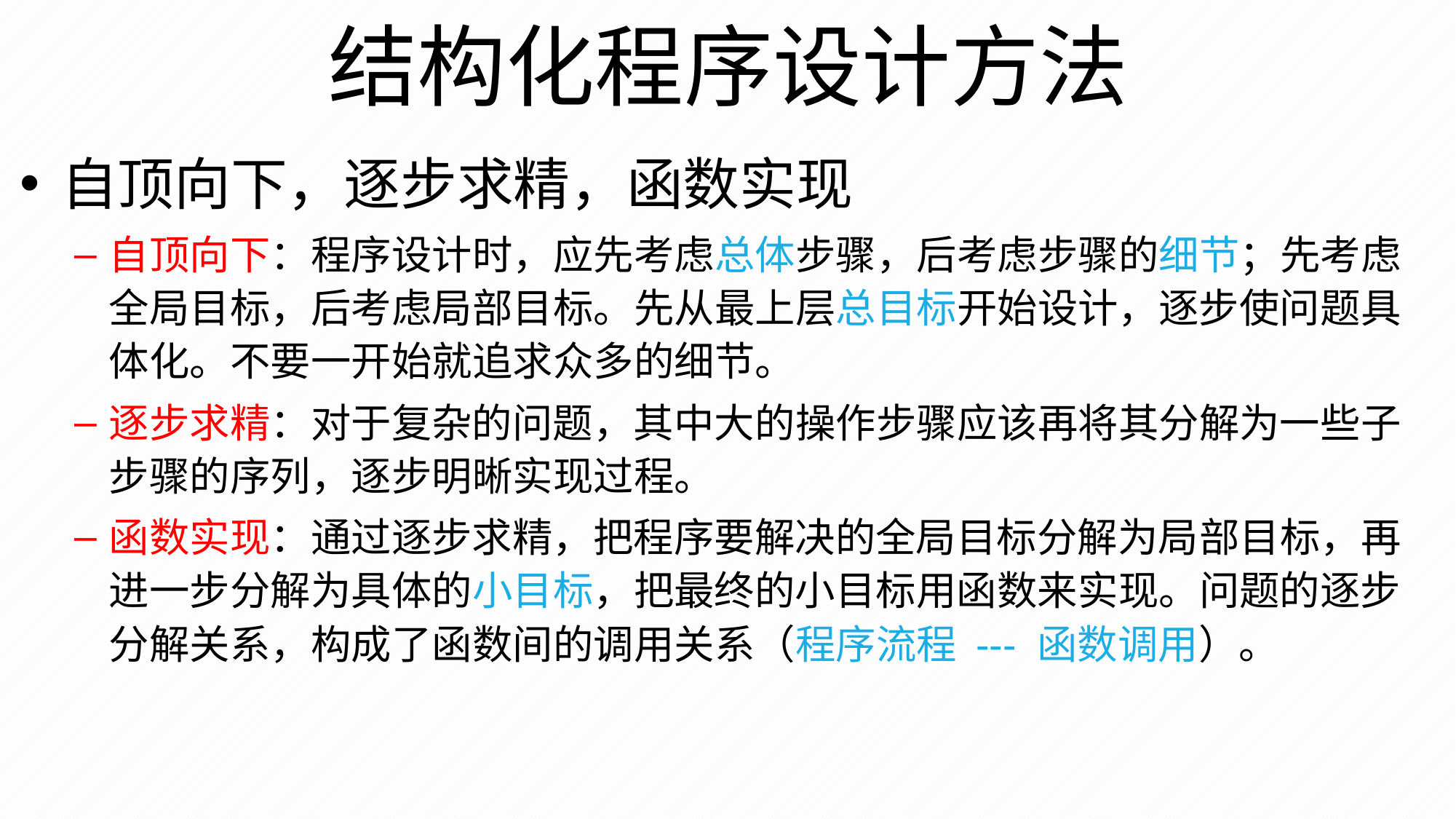

结构化程序设计方法
自顶向下，逐步求精，函数实现
自顶向下：程序设计时，应先考虑总体步骤，后考虑步骤的细节；先考虑全局目标，后考虑局部目标。先从最上层总目标开始设计，逐步使问题具体化。不要一开始就追求众多的细节。
逐步求精：对于复杂的问题，其中大的操作步骤应该再将其分解为一些子步骤的序列，逐步明晰实现过程。
函数实现：通过逐步求精，把程序要解决的全局目标分解为局部目标，再进一步分解为具体的小目标，把最终的小目标用函数来实现。问题的逐步分解关系，构成了函数间的调用关系（程序流程 --- 函数调用）。